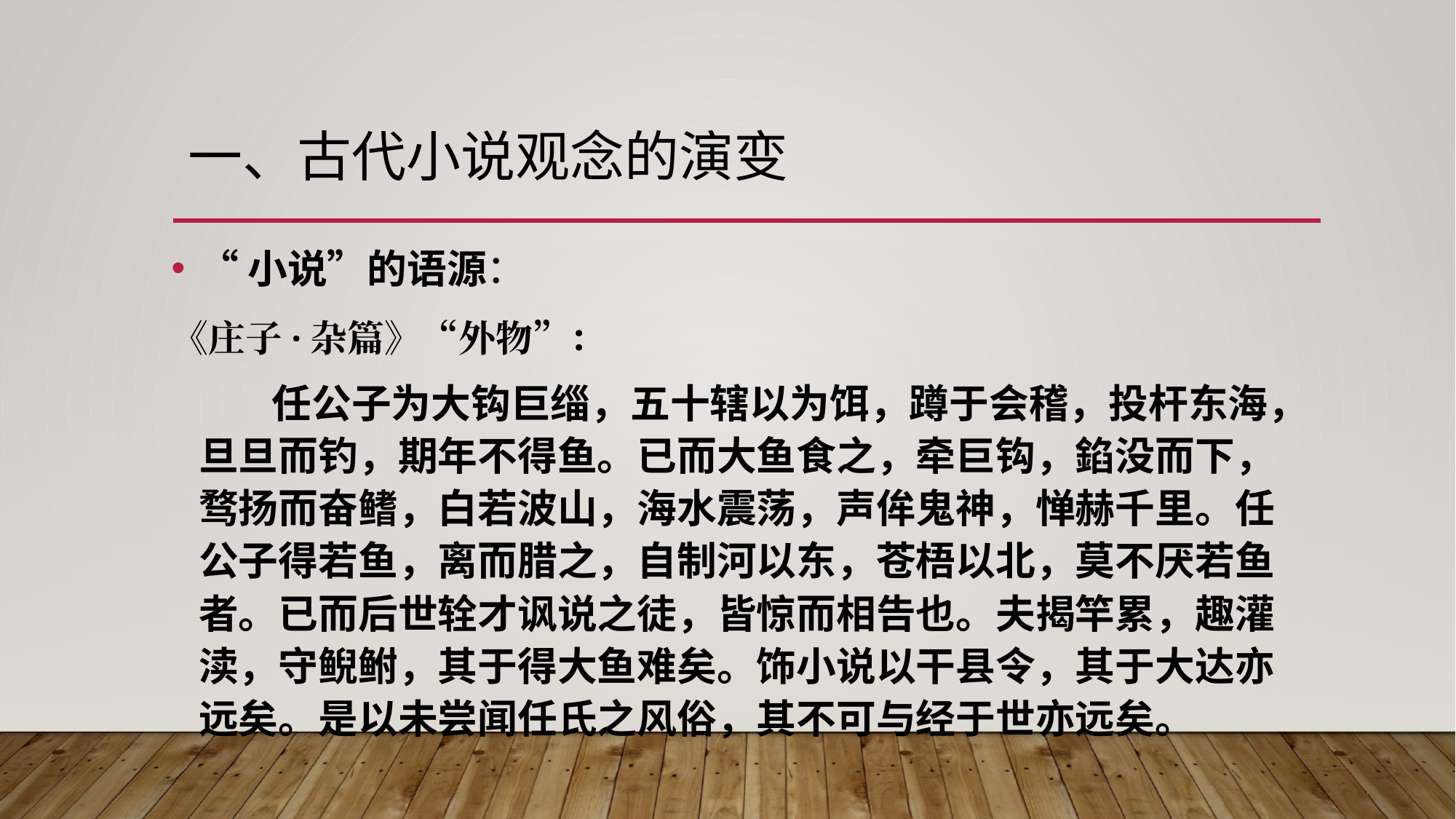

# 一、古代小说观念的演变
“小说”的语源：
《庄子·杂篇》“外物”：
         任公子为大钩巨缁，五十辖以为饵，蹲于会稽，投杆东海，旦旦而钓，期年不得鱼。已而大鱼食之，牵巨钩，錎没而下，骛扬而奋鳍，白若波山，海水震荡，声侔鬼神，惮赫千里。任公子得若鱼，离而腊之，自制河以东，苍梧以北，莫不厌若鱼者。已而后世辁才讽说之徒，皆惊而相告也。夫揭竿累，趣灌渎，守鲵鲋，其于得大鱼难矣。饰小说以干县令，其于大达亦远矣。是以未尝闻任氏之风俗，其不可与经于世亦远矣。